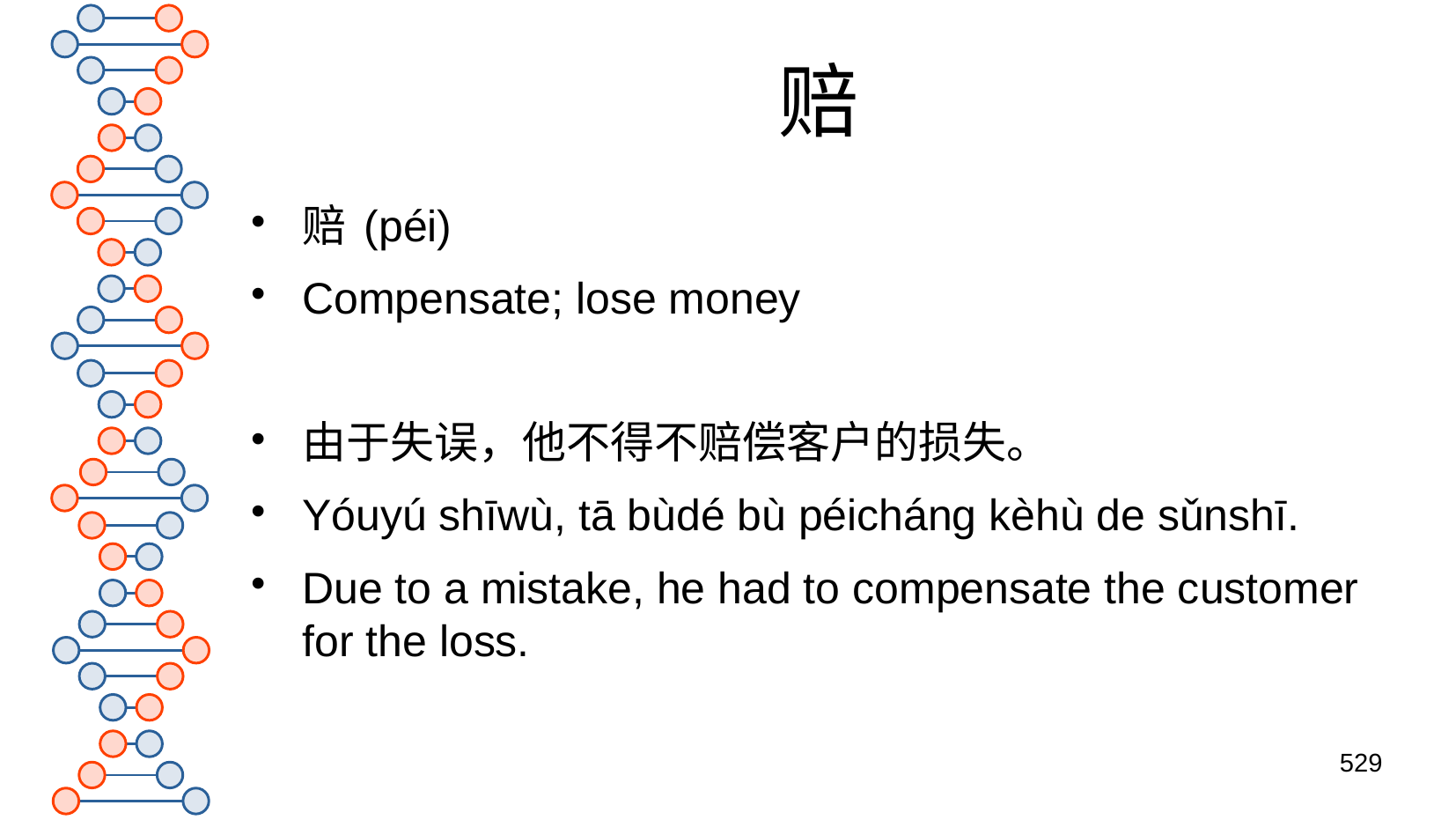

# 赔
赔 (péi)
Compensate; lose money

由于失误，他不得不赔偿客户的损失。
Yóuyú shīwù, tā bùdé bù péicháng kèhù de sǔnshī.
Due to a mistake, he had to compensate the customer for the loss.
529